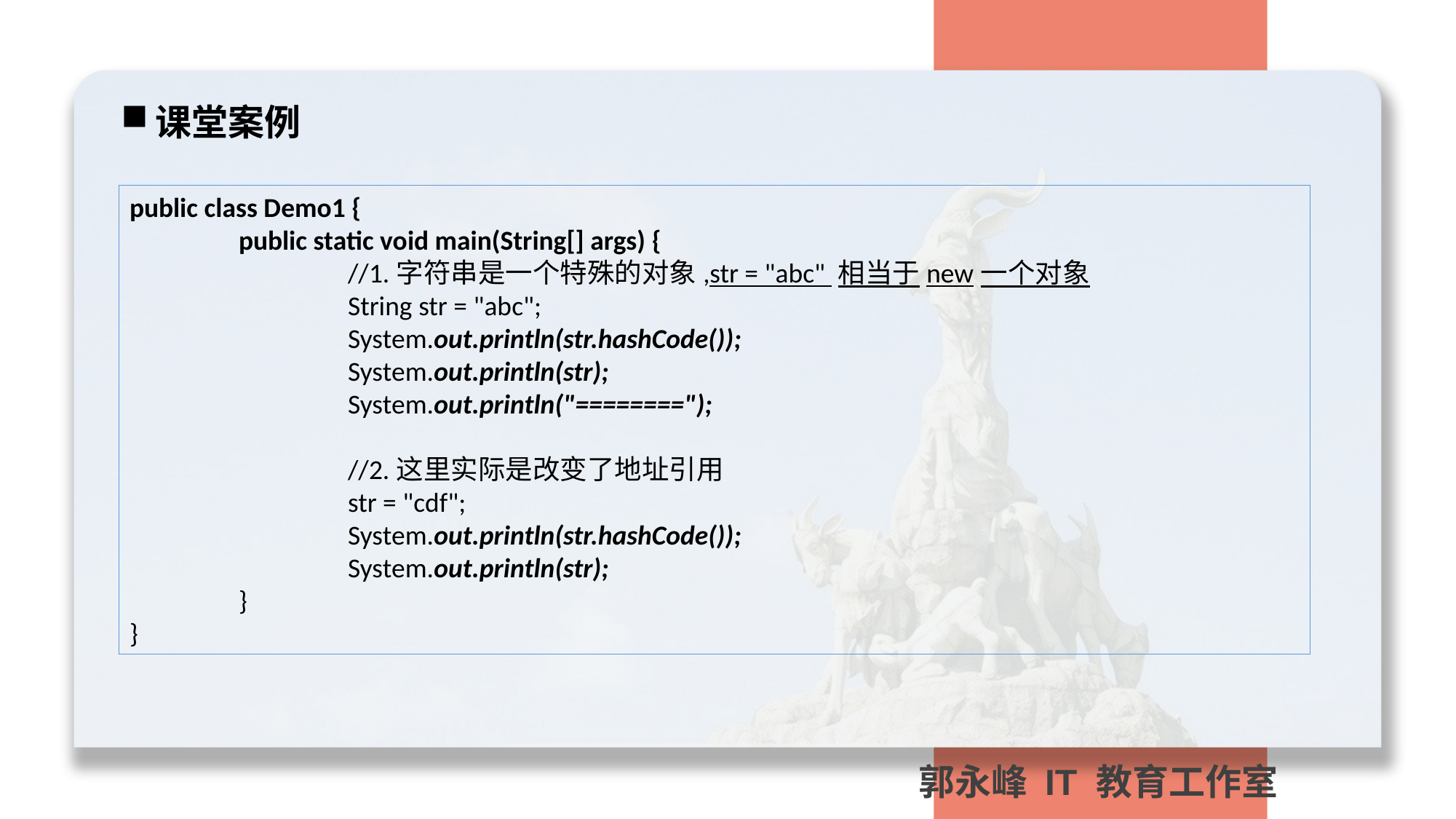

课堂案例
public class Demo1 {
	public static void main(String[] args) {
		//1.字符串是一个特殊的对象,str = "abc" 相当于new一个对象
		String str = "abc";
		System.out.println(str.hashCode());
		System.out.println(str);
		System.out.println("========");

		//2.这里实际是改变了地址引用
		str = "cdf";
		System.out.println(str.hashCode());
		System.out.println(str);
	}
}